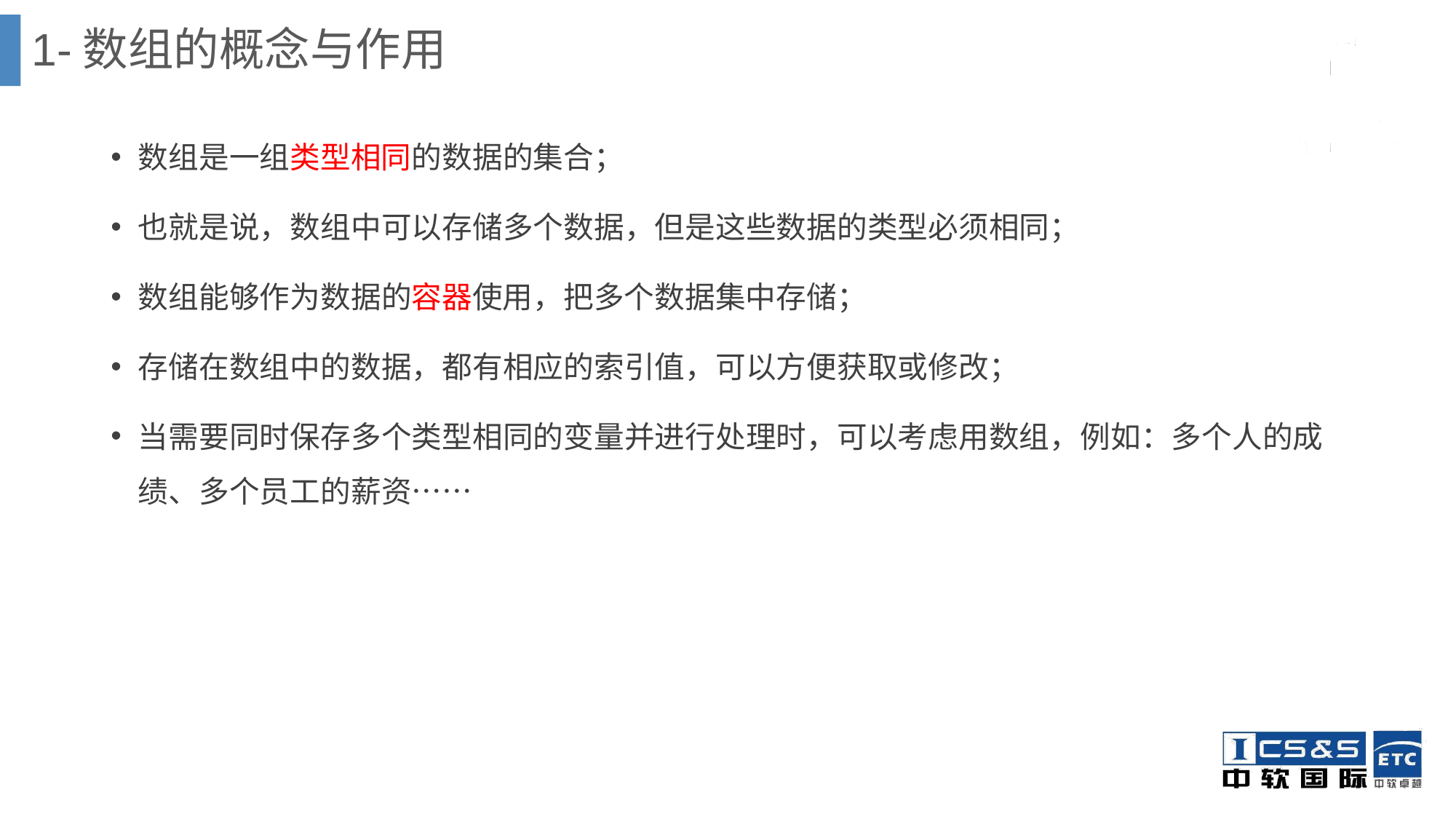

# 1-数组的概念与作用
数组是一组类型相同的数据的集合；
也就是说，数组中可以存储多个数据，但是这些数据的类型必须相同；
数组能够作为数据的容器使用，把多个数据集中存储；
存储在数组中的数据，都有相应的索引值，可以方便获取或修改；
当需要同时保存多个类型相同的变量并进行处理时，可以考虑用数组，例如：多个人的成绩、多个员工的薪资……